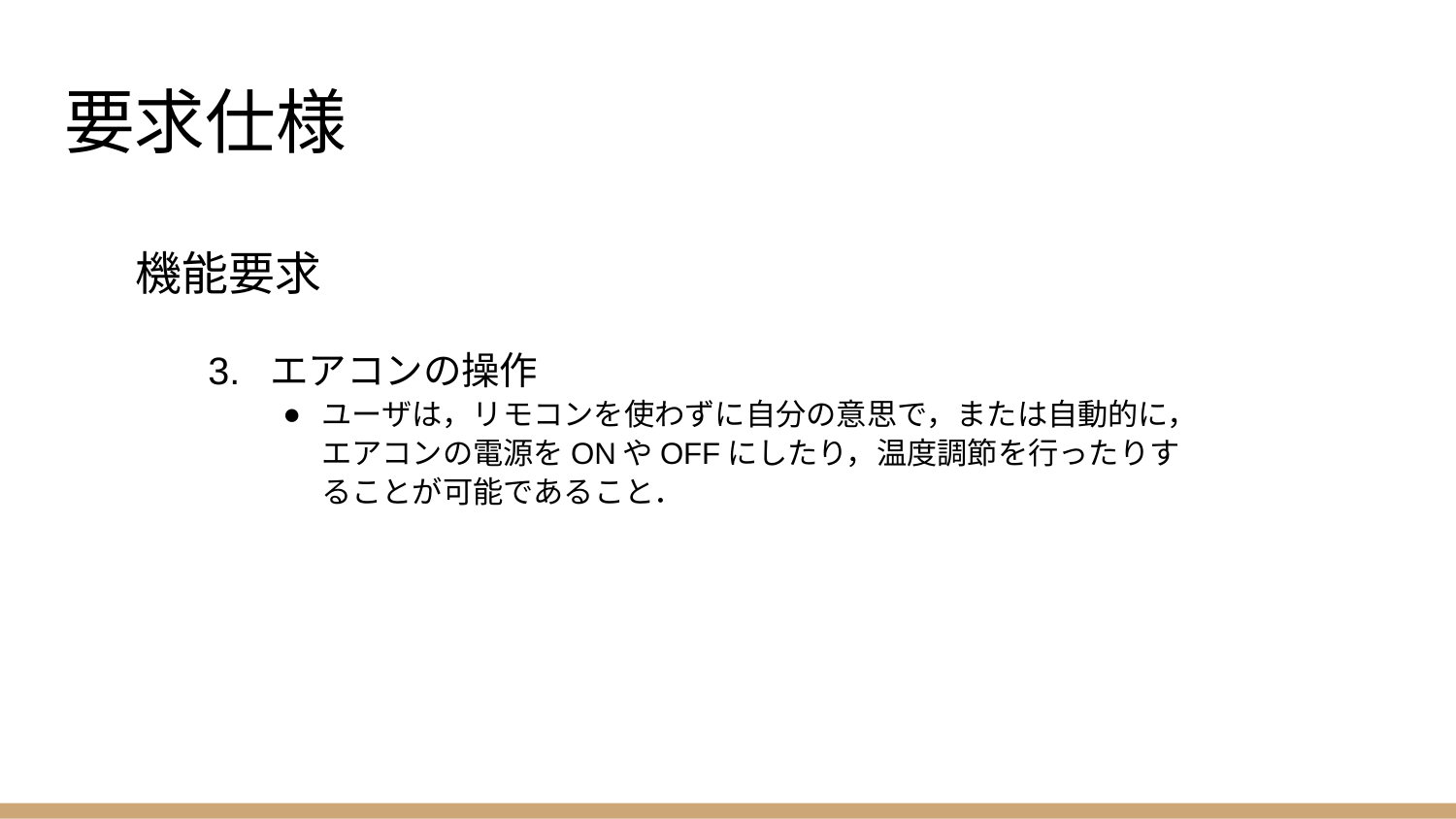

# 要求仕様
機能要求
3.  エアコンの操作
ユーザは，リモコンを使わずに自分の意思で，または自動的に，エアコンの電源をONやOFFにしたり，温度調節を行ったりすることが可能であること．